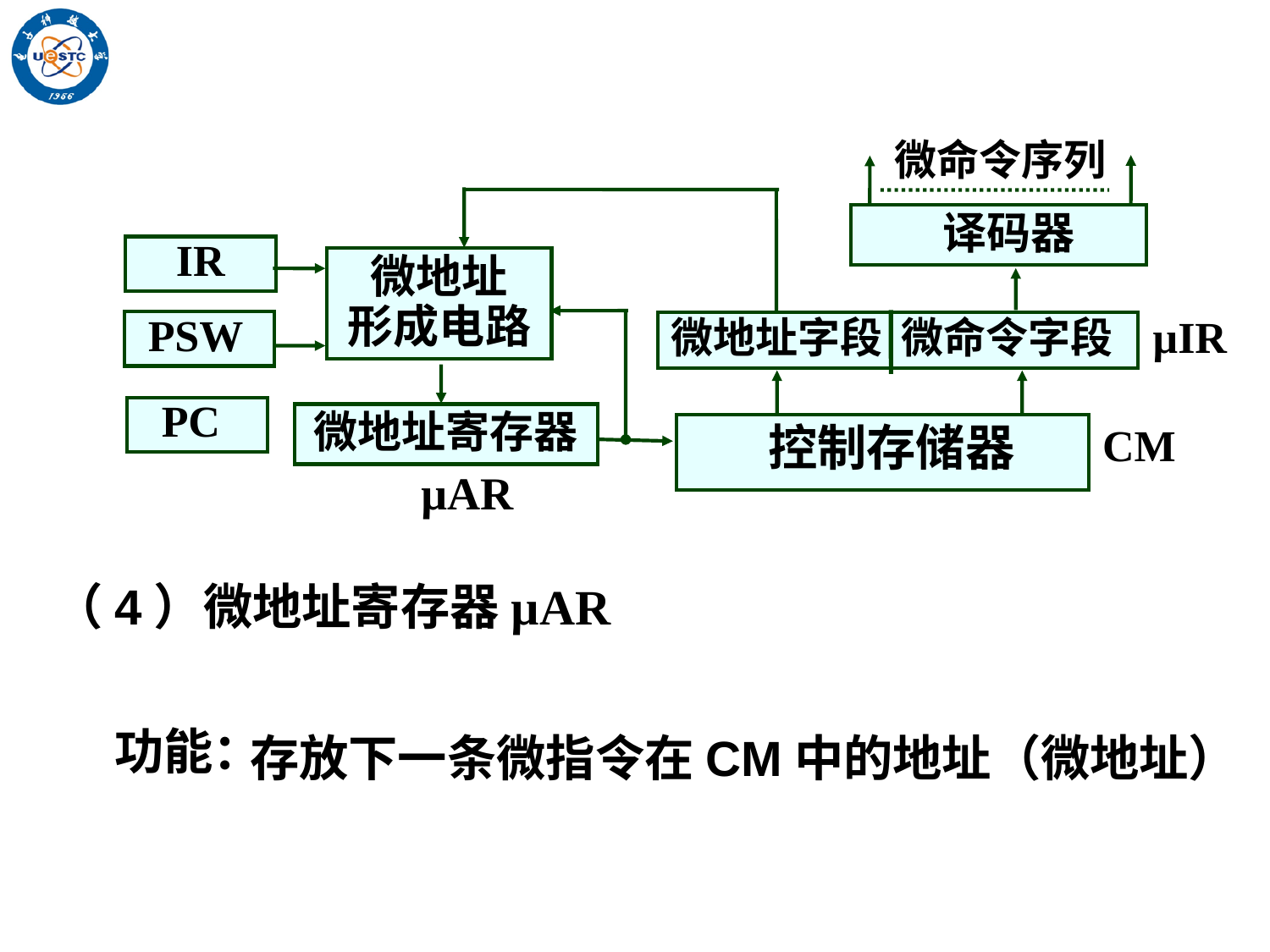

微命令序列

 译码器
IR
微地址
形成电路

µIR

微地址字段  微命令字段

 PSW

  PC
微地址寄存器
控制存储器
CM

 µAR
（4）微地址寄存器µAR
存放下一条微指令在CM中的地址（微地址）
功能：